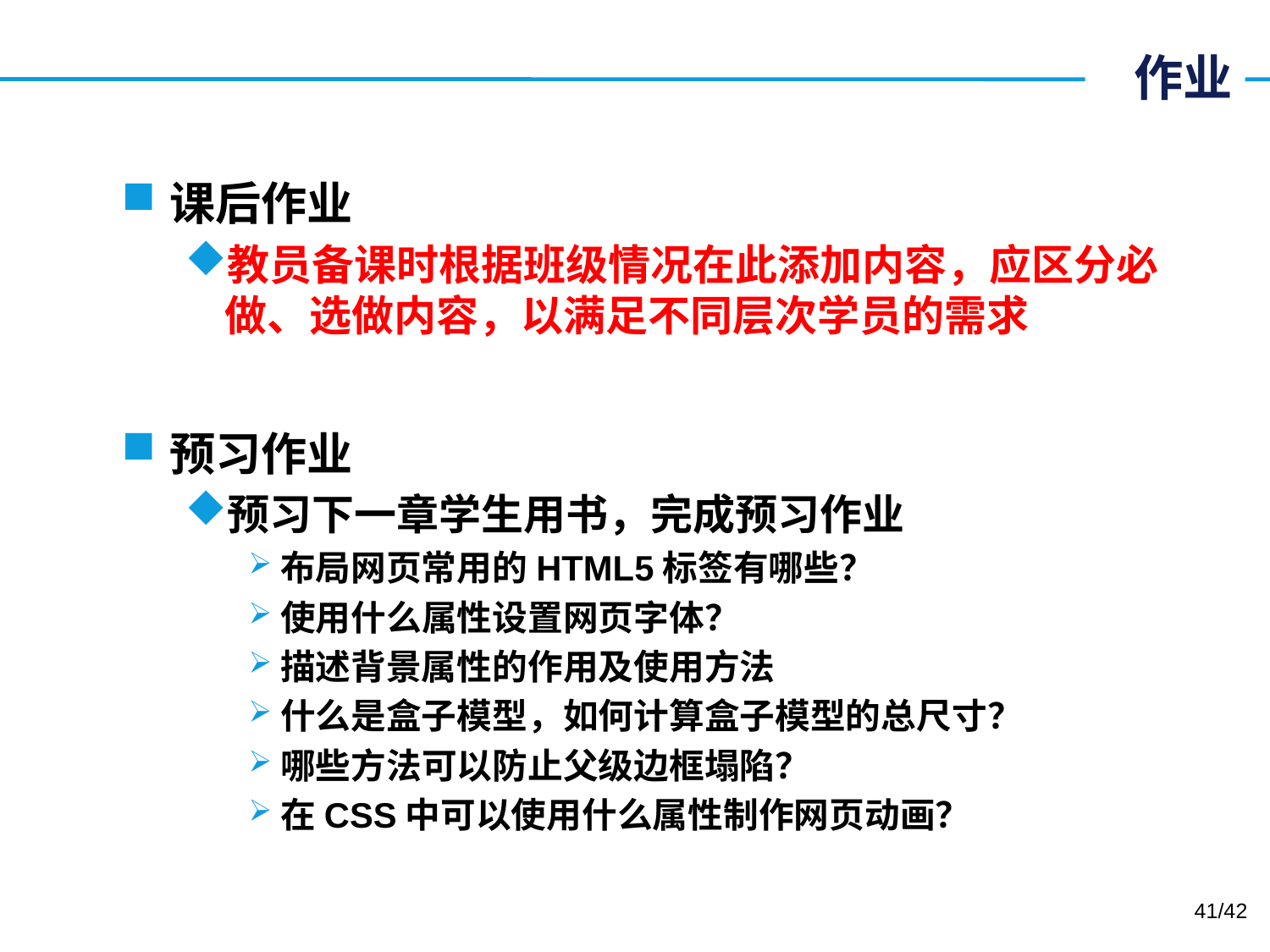

# 作业
课后作业
教员备课时根据班级情况在此添加内容，应区分必做、选做内容，以满足不同层次学员的需求

预习作业
预习下一章学生用书，完成预习作业
布局网页常用的HTML5标签有哪些？
使用什么属性设置网页字体？
描述背景属性的作用及使用方法
什么是盒子模型，如何计算盒子模型的总尺寸？
哪些方法可以防止父级边框塌陷？
在CSS中可以使用什么属性制作网页动画？

41/42